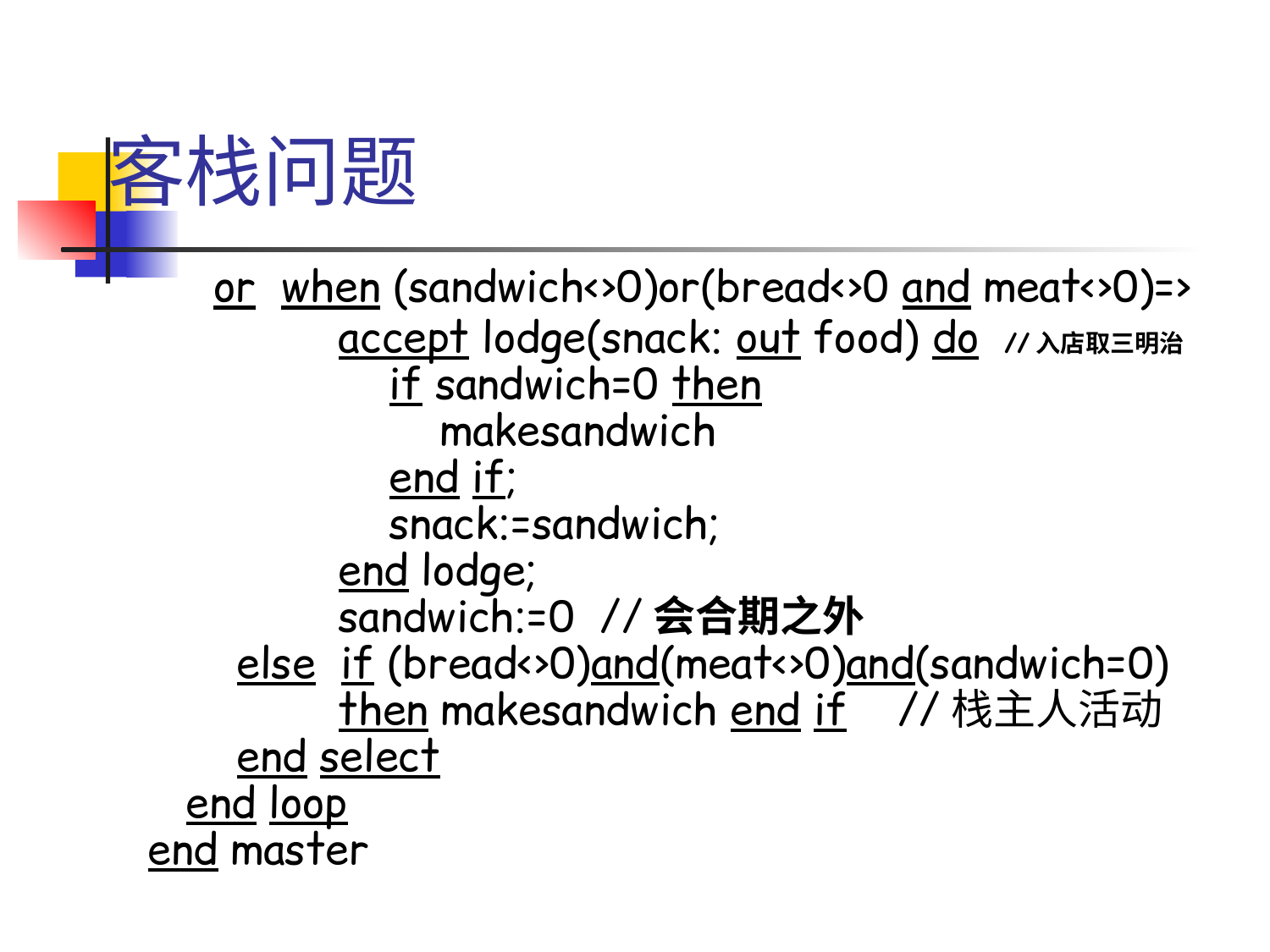

# 客栈问题
           or  when (sandwich<>0)or(bread<>0 and meat<>0)=>
                   accept lodge(snack: out food) do  //入店取三明治
                       if sandwich=0 then
                           makesandwich
                       end if;
                       snack:=sandwich;
                   end lodge;
                   sandwich:=0  //会合期之外
           else  if (bread<>0)and(meat<>0)and(sandwich=0)
                   then makesandwich end if    //栈主人活动
           end select
       end loop
    end master